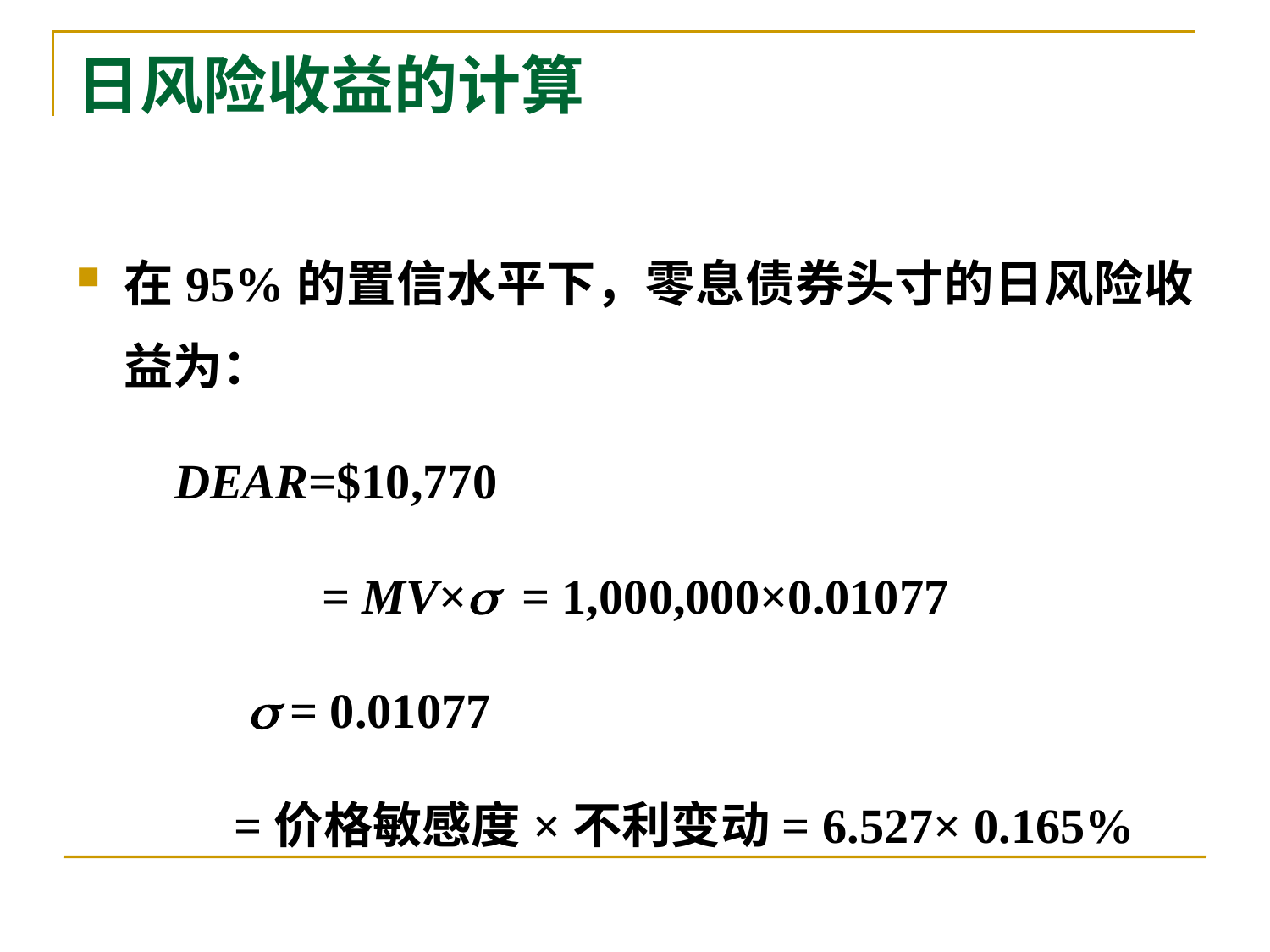

# 日风险收益的计算
在95%的置信水平下，零息债券头寸的日风险收益为：
        DEAR=$10,770
                    = MV×σ = 1,000,000×0.01077
     σ = 0.01077
         =价格敏感度×不利变动= 6.527× 0.165%